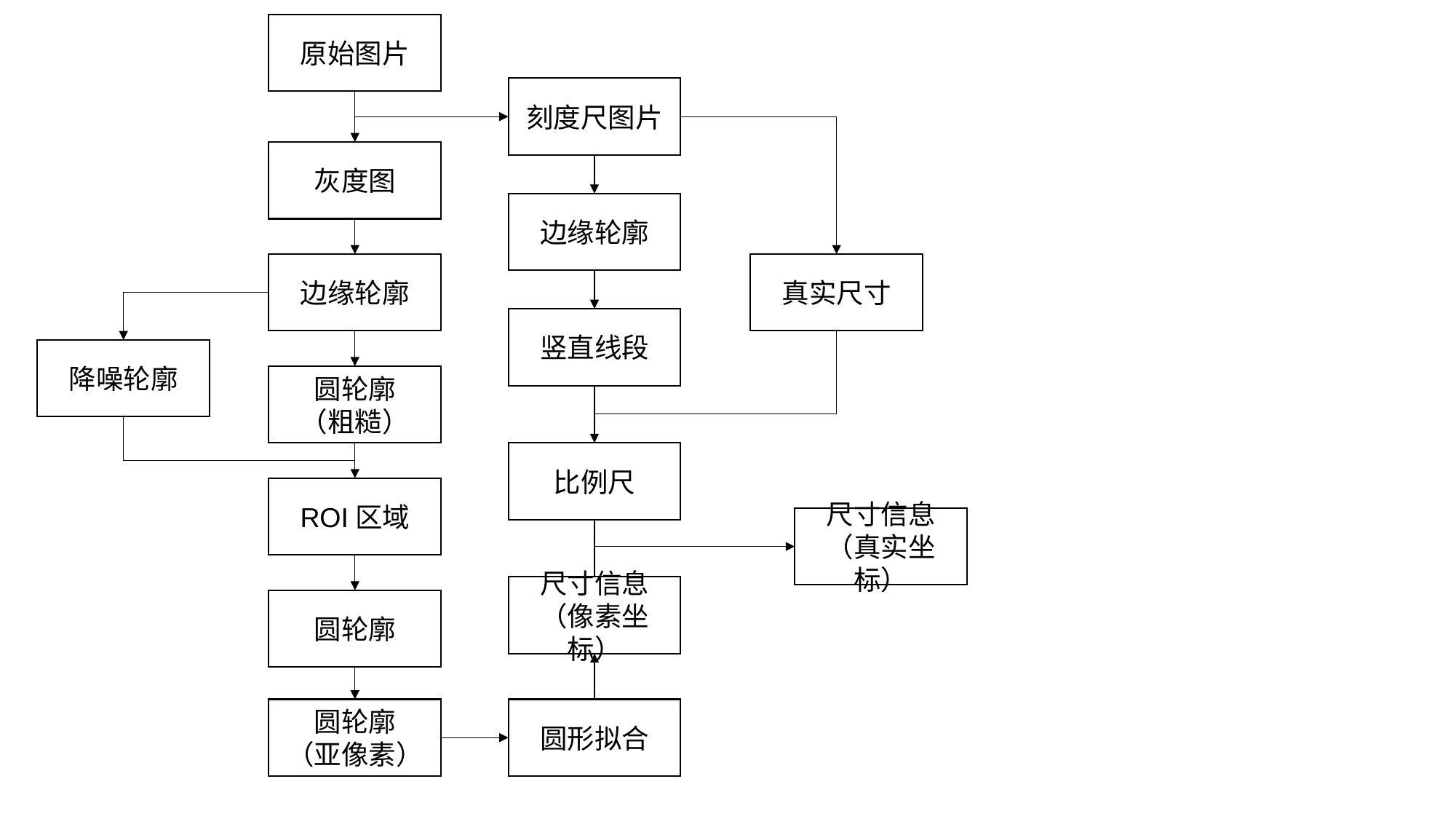

原始图片
#
刻度尺图片
灰度图
边缘轮廓
边缘轮廓
真实尺寸
竖直线段
降噪轮廓
圆轮廓
（粗糙）
比例尺
ROI区域
尺寸信息
（真实坐标）
尺寸信息
（像素坐标）
圆轮廓
圆轮廓
（亚像素）
圆形拟合